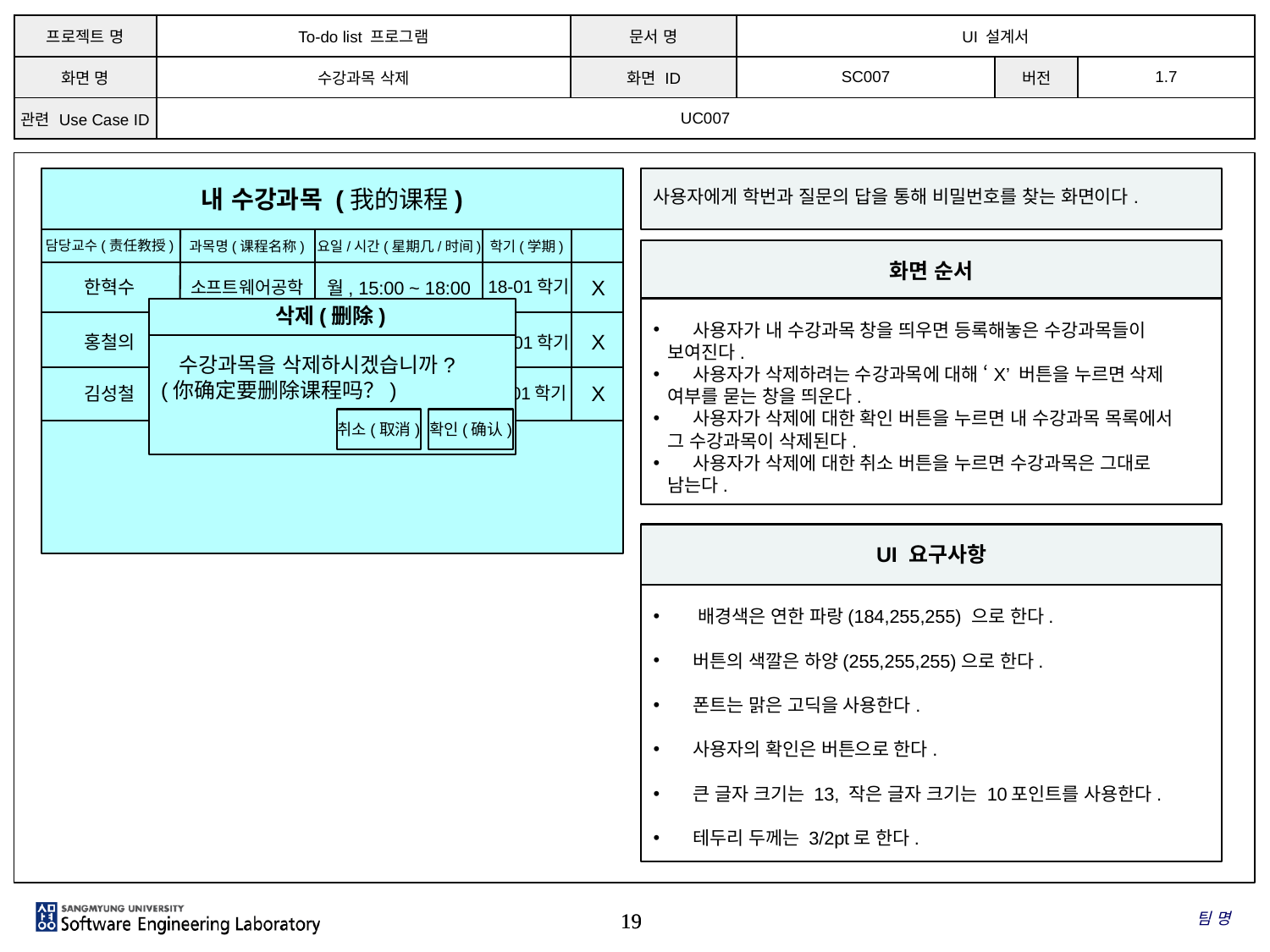

| 프로젝트 명 | To-do list 프로그램 | 문서 명 | UI 설계서 |  |  |
| --- | --- | --- | --- | --- | --- |
| 화면 명 | 수강과목 삭제 | 화면 ID | SC007 | 버전 | 1.7 |
| 관련 Use Case ID | UC007 |  |  |  |  |

사용자에게 학번과 질문의 답을 통해 비밀번호를 찾는 화면이다.
내 수강과목 (我的课程)
담당교수(责任教授)
과목명(课程名称)
요일/시간(星期几/时间)
학기(学期)

화면 순서
 사용자가 내 수강과목 창을 띄우면 등록해놓은 수강과목들이
  보여진다.
 사용자가 삭제하려는 수강과목에 대해 ‘X’ 버튼을 누르면 삭제
  여부를 묻는 창을 띄운다.
 사용자가 삭제에 대한 확인 버튼을 누르면 내 수강과목 목록에서
  그 수강과목이 삭제된다.
 사용자가 삭제에 대한 취소 버튼을 누르면 수강과목은 그대로
  남는다.

X
18-01학기
한혁수
소프트웨어공학
월, 15:00 ~ 18:00
삭제(删除)
수강과목을 삭제하시겠습니까?
(你确定要删除课程吗？)
X
홍철의
18-01학기
X
김성철
18-01학기
취소(取消)
확인(确认)

UI 요구사항
  배경색은 연한 파랑(184,255,255) 으로 한다.

 버튼의 색깔은 하양(255,255,255)으로 한다.

 폰트는 맑은 고딕을 사용한다.

 사용자의 확인은 버튼으로 한다.

 큰 글자 크기는 13, 작은 글자 크기는 10포인트를 사용한다.

 테두리 두께는 3/2pt로 한다.

팀 명